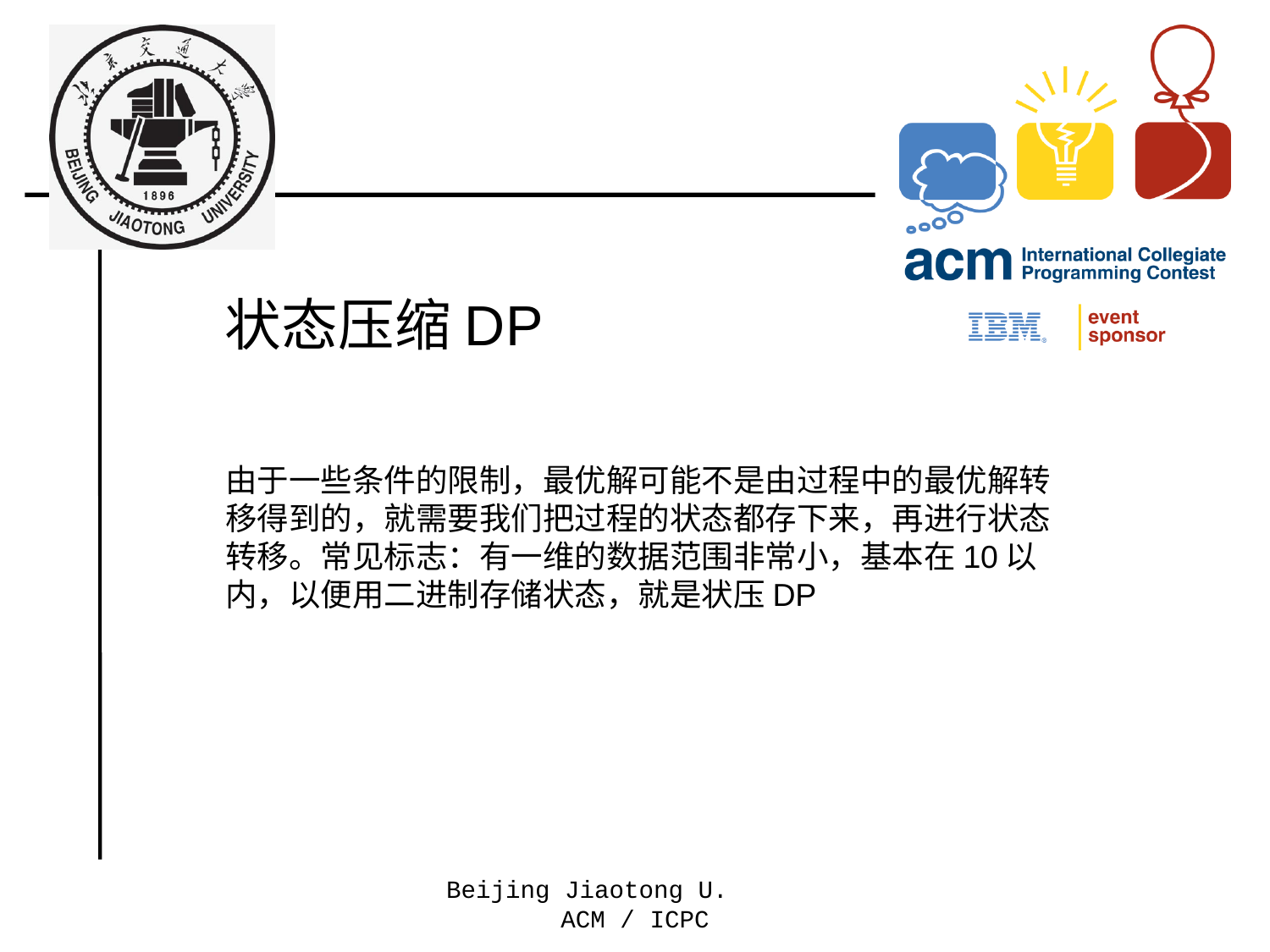

#

状态压缩DP
由于一些条件的限制，最优解可能不是由过程中的最优解转移得到的，就需要我们把过程的状态都存下来，再进行状态转移。常见标志：有一维的数据范围非常小，基本在10以内，以便用二进制存储状态，就是状压DP